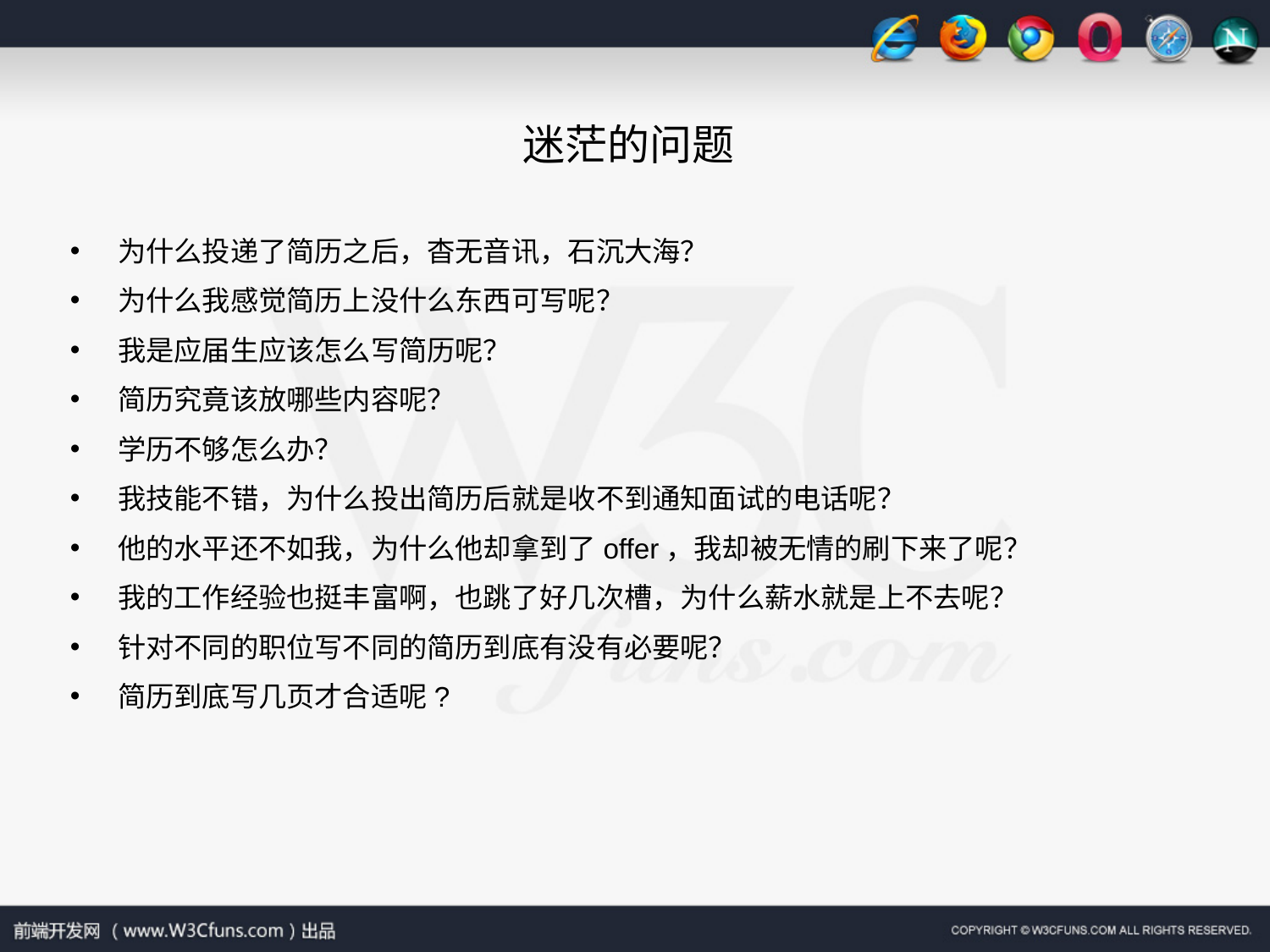

迷茫的问题

为什么投递了简历之后，杳无音讯，石沉大海？
为什么我感觉简历上没什么东西可写呢？
我是应届生应该怎么写简历呢？
简历究竟该放哪些内容呢？
学历不够怎么办？
我技能不错，为什么投出简历后就是收不到通知面试的电话呢？
他的水平还不如我，为什么他却拿到了offer，我却被无情的刷下来了呢？
我的工作经验也挺丰富啊，也跳了好几次槽，为什么薪水就是上不去呢？
针对不同的职位写不同的简历到底有没有必要呢？
简历到底写几页才合适呢?